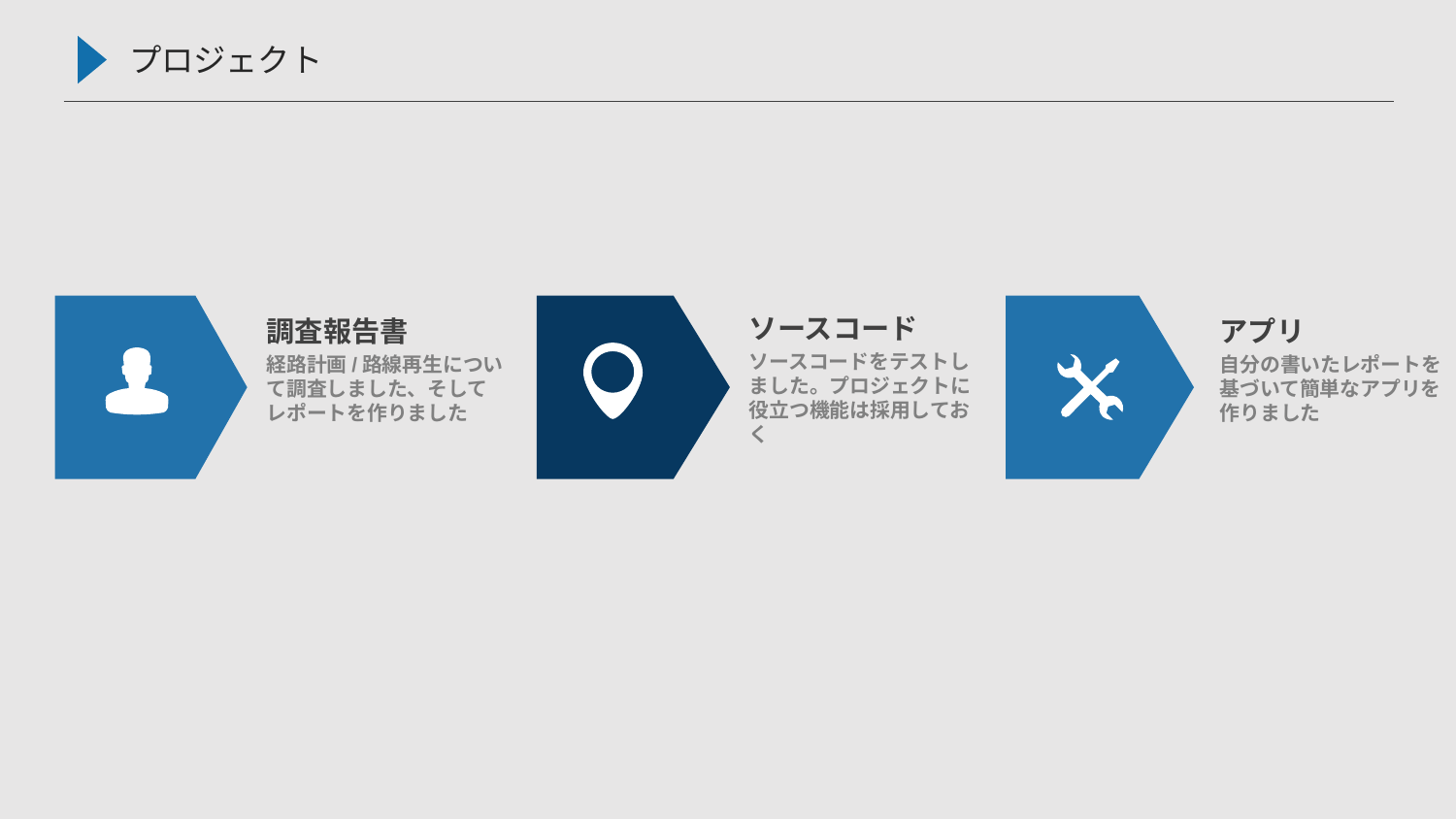

プロジェクト

ソースコード
ソースコードをテストしました。プロジェクトに役立つ機能は採用しておく
調査報告書
経路計画/路線再生について調査しました、そしてレポートを作りました

アプリ
自分の書いたレポートを基づいて簡単なアプリを作りました